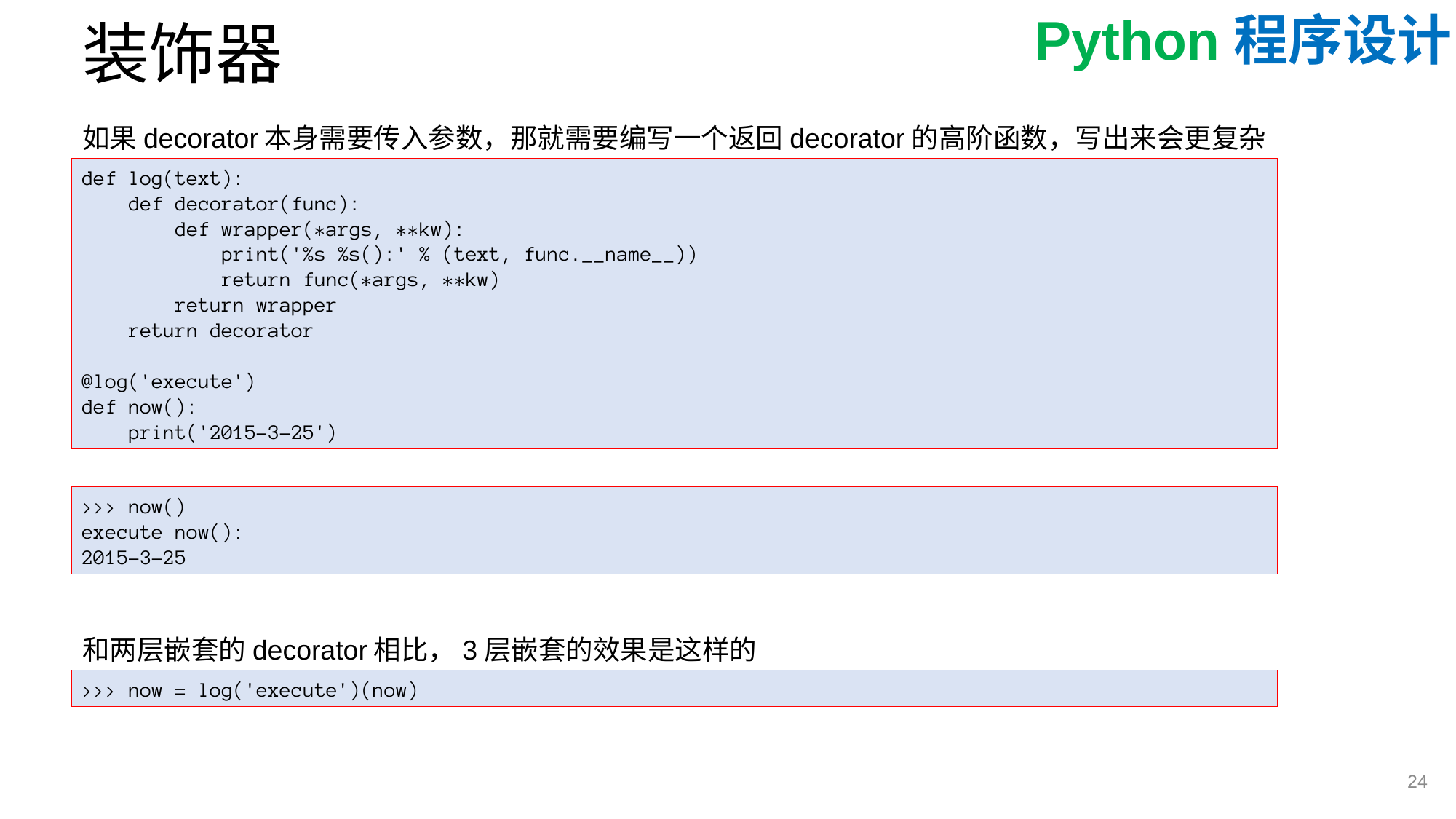

# 装饰器
如果decorator本身需要传入参数，那就需要编写一个返回decorator的高阶函数，写出来会更复杂
def log(text):
    def decorator(func):
        def wrapper(*args, **kw):
            print('%s %s():' % (text, func.__name__))
            return func(*args, **kw)
        return wrapper
    return decorator

@log('execute')
def now():
    print('2015-3-25')
>>> now()
execute now():
2015-3-25
和两层嵌套的decorator相比，3层嵌套的效果是这样的
>>> now = log('execute')(now)
24